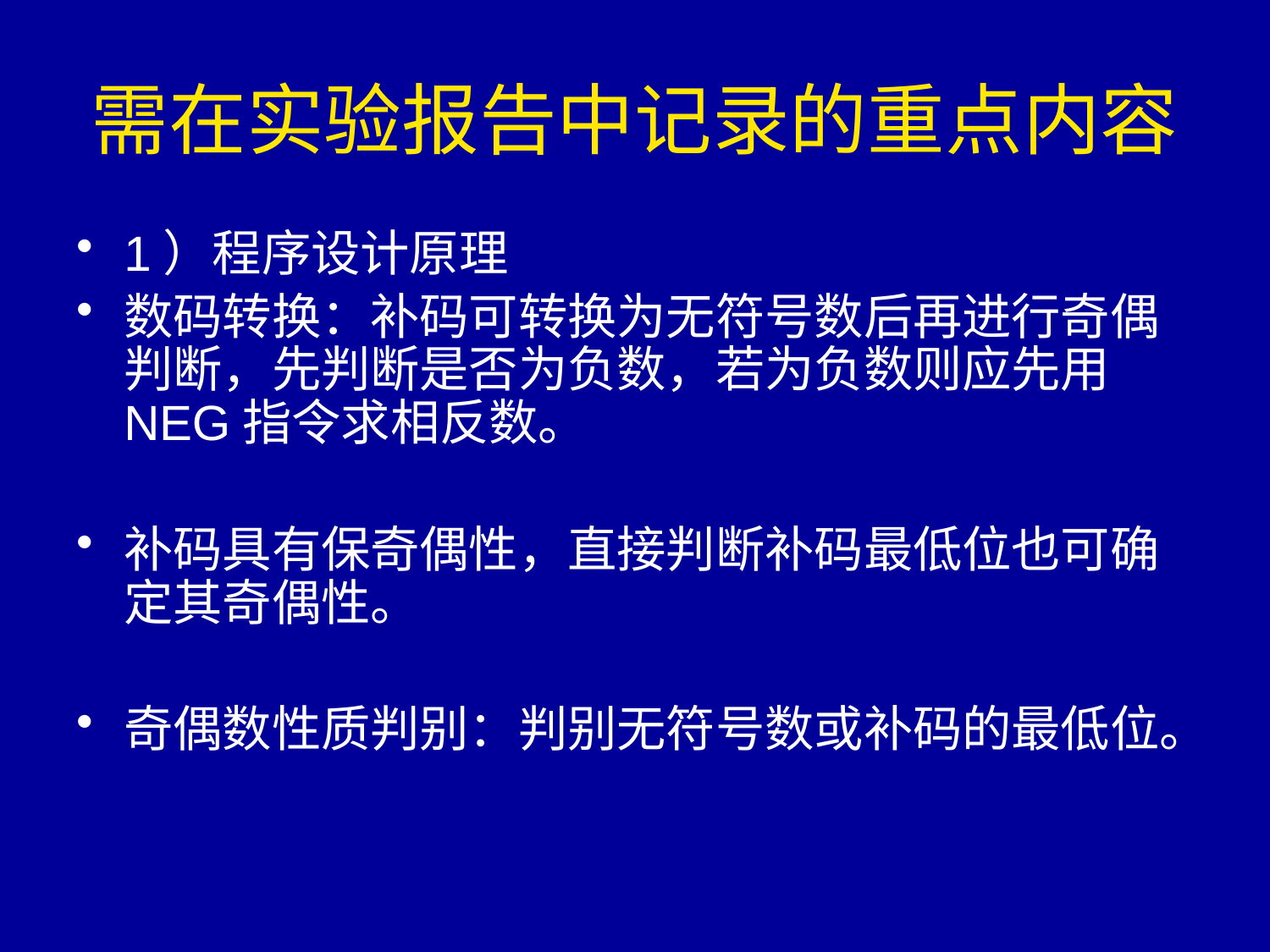

# 需在实验报告中记录的重点内容
1）程序设计原理
数码转换：补码可转换为无符号数后再进行奇偶判断，先判断是否为负数，若为负数则应先用NEG指令求相反数。

补码具有保奇偶性，直接判断补码最低位也可确定其奇偶性。

奇偶数性质判别：判别无符号数或补码的最低位。